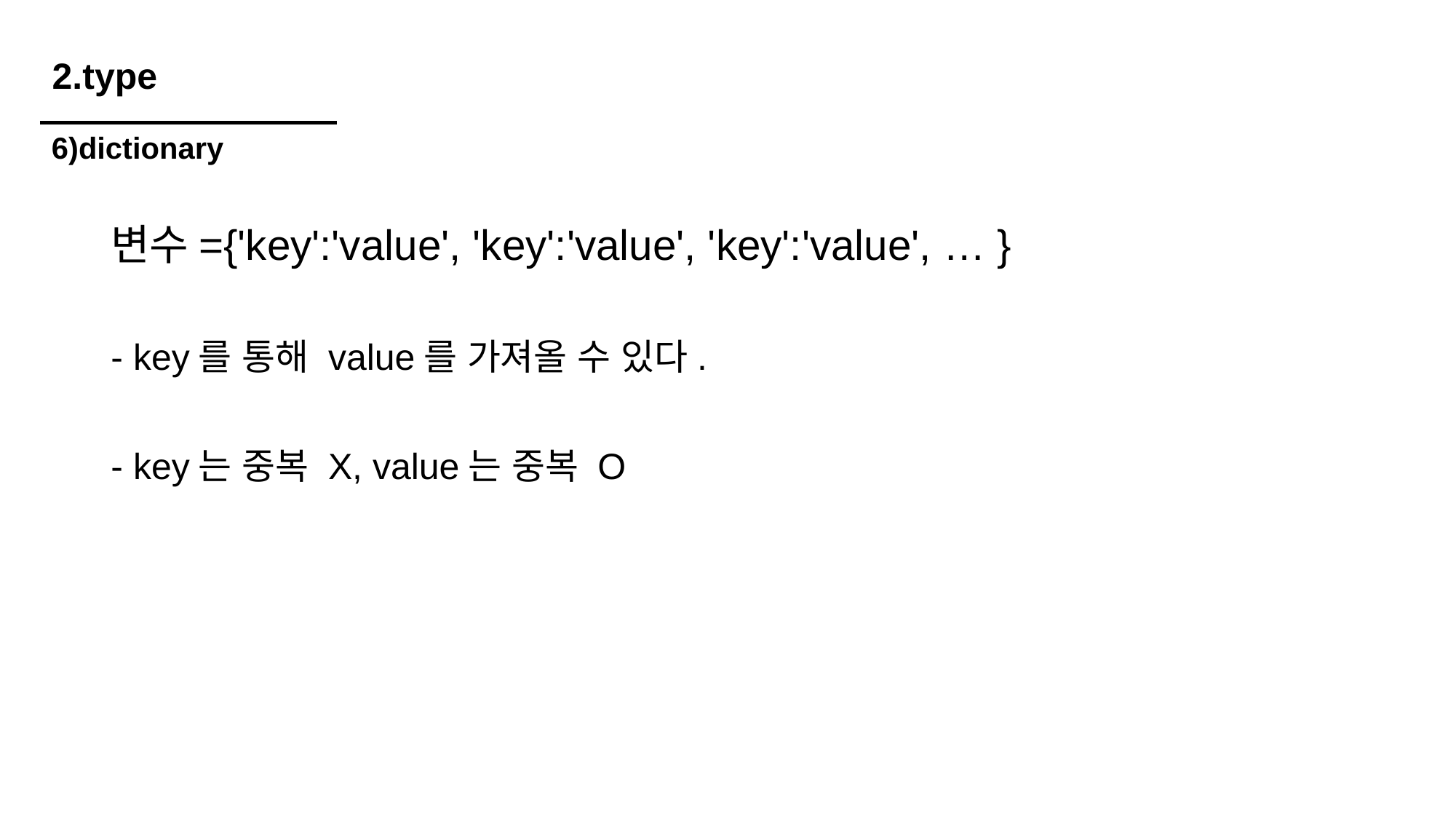

# 2.type
6)dictionary
변수={'key':'value', 'key':'value', 'key':'value', … }

- key를 통해 value를 가져올 수 있다.

- key는 중복 X, value는 중복 O